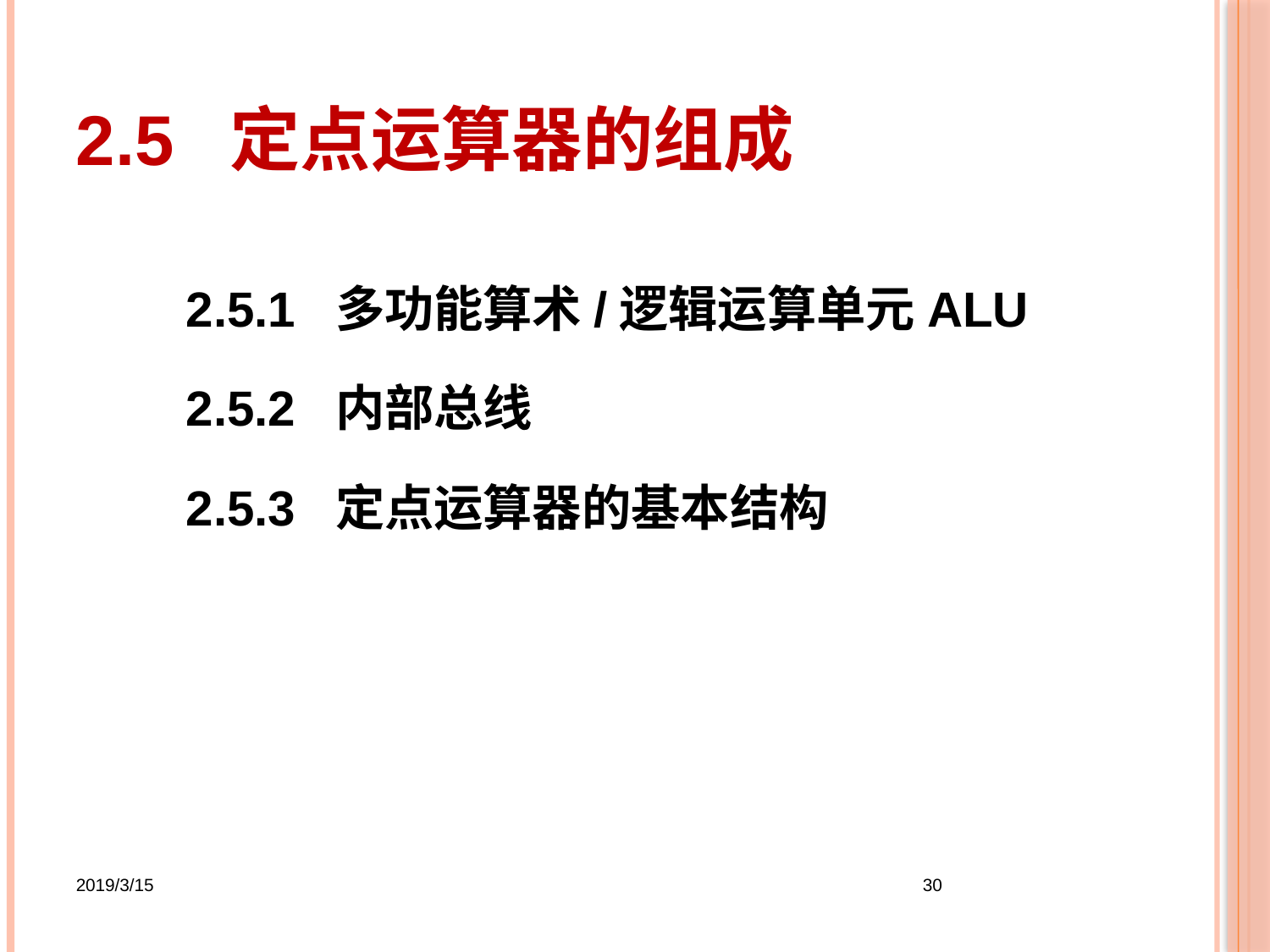

# 2.5  定点运算器的组成
2.5.1  多功能算术/逻辑运算单元ALU
2.5.2  内部总线
2.5.3  定点运算器的基本结构
2019/3/15
30